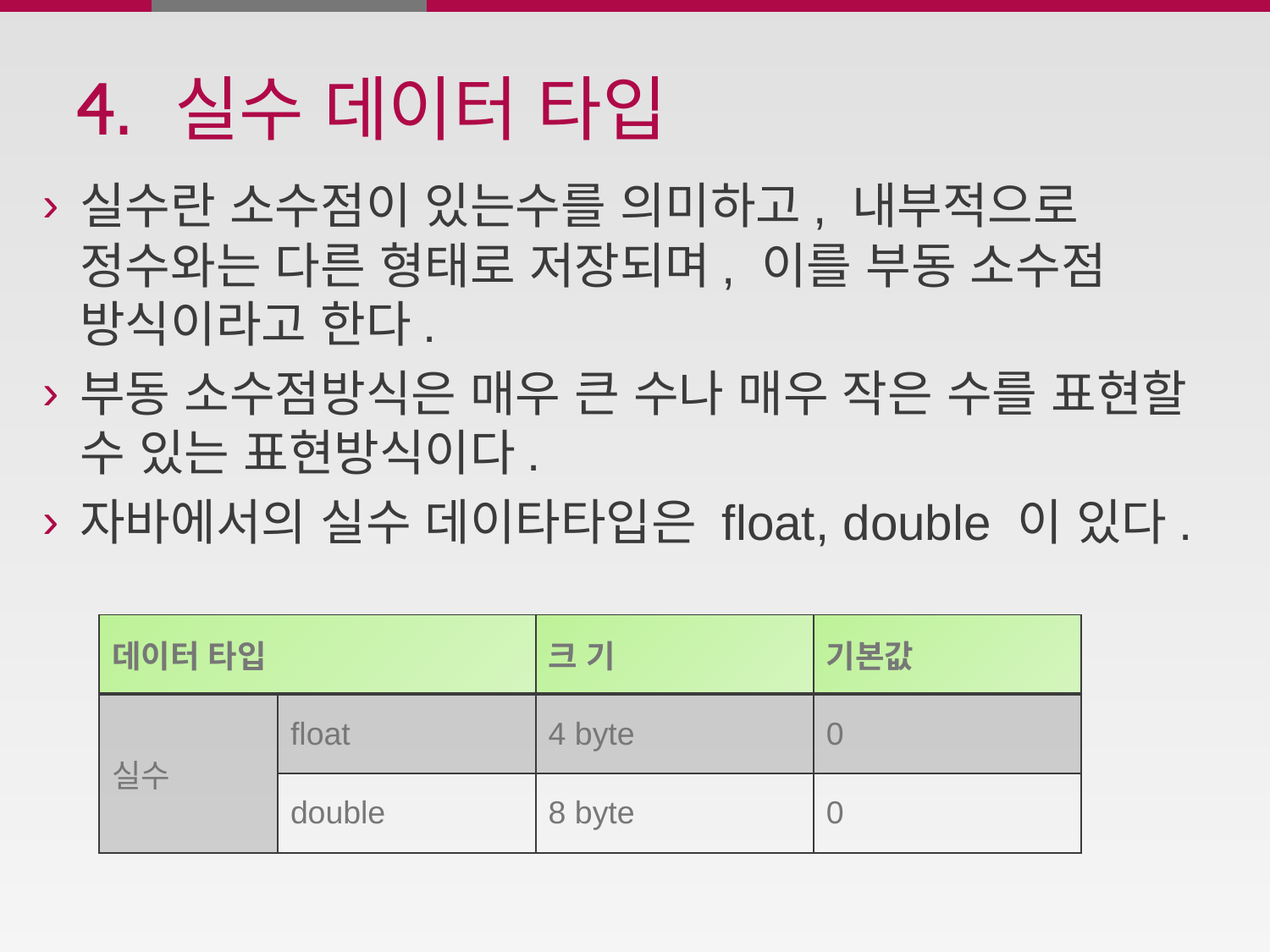

# 4. 실수 데이터 타입
실수란 소수점이 있는수를 의미하고, 내부적으로 정수와는 다른 형태로 저장되며, 이를 부동 소수점 방식이라고 한다.
부동 소수점방식은 매우 큰 수나 매우 작은 수를 표현할 수 있는 표현방식이다.
자바에서의 실수 데이타타입은 float, double 이 있다.

| 데이터 타입 |  | 크 기 | 기본값 |
| --- | --- | --- | --- |
| 실수 | float | 4 byte | 0 |
|  | double | 8 byte | 0 |